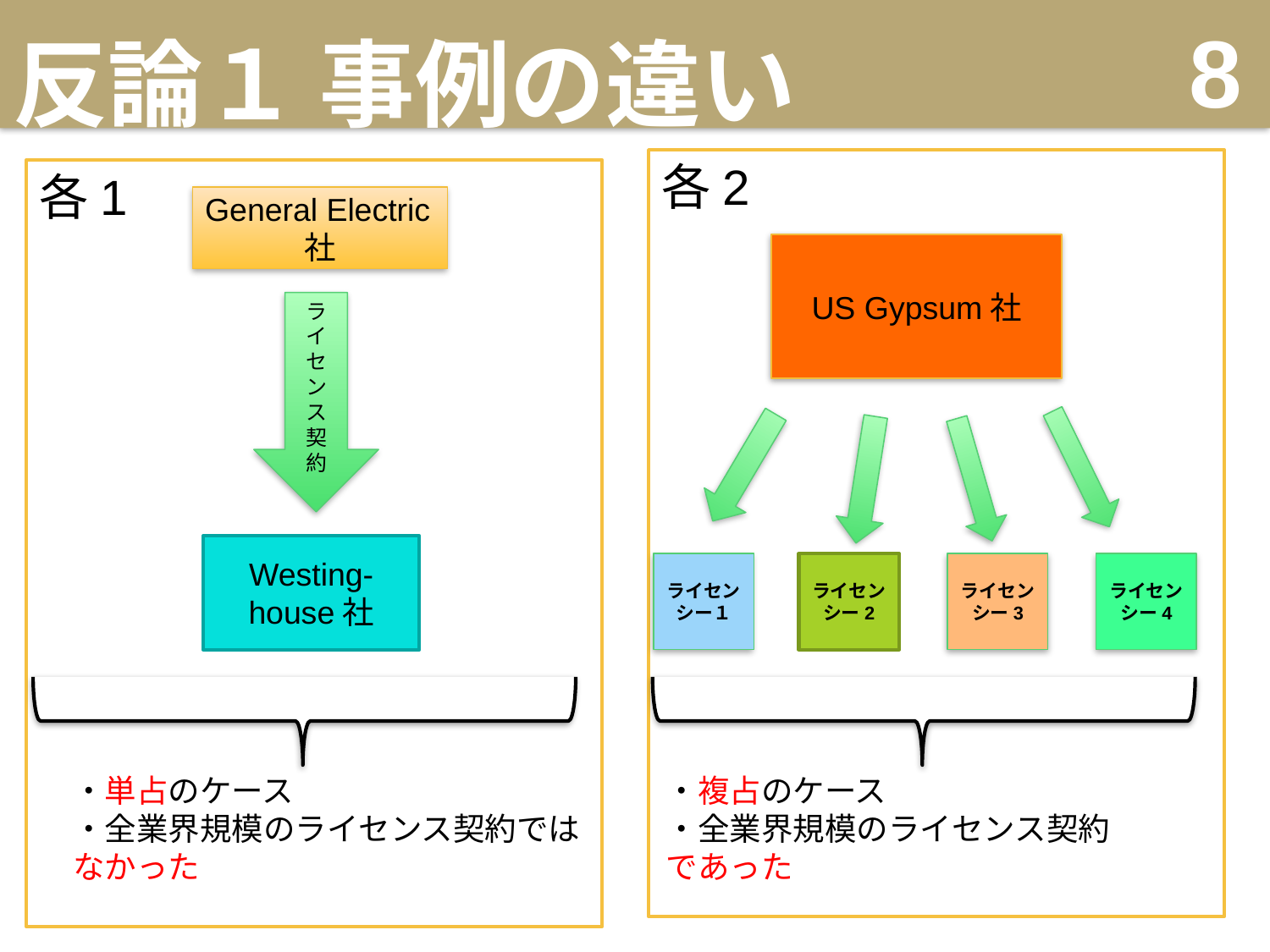

# 反論１ 事例の違い
8
各2
各1
General Electric社
US Gypsum社
ライセンス契約

Westing-house社
ライセンシー１
ライセンシー2
ライセンシー3
ライセンシー4
・単占のケース
・全業界規模のライセンス契約ではなかった
・複占のケース
・全業界規模のライセンス契約
であった